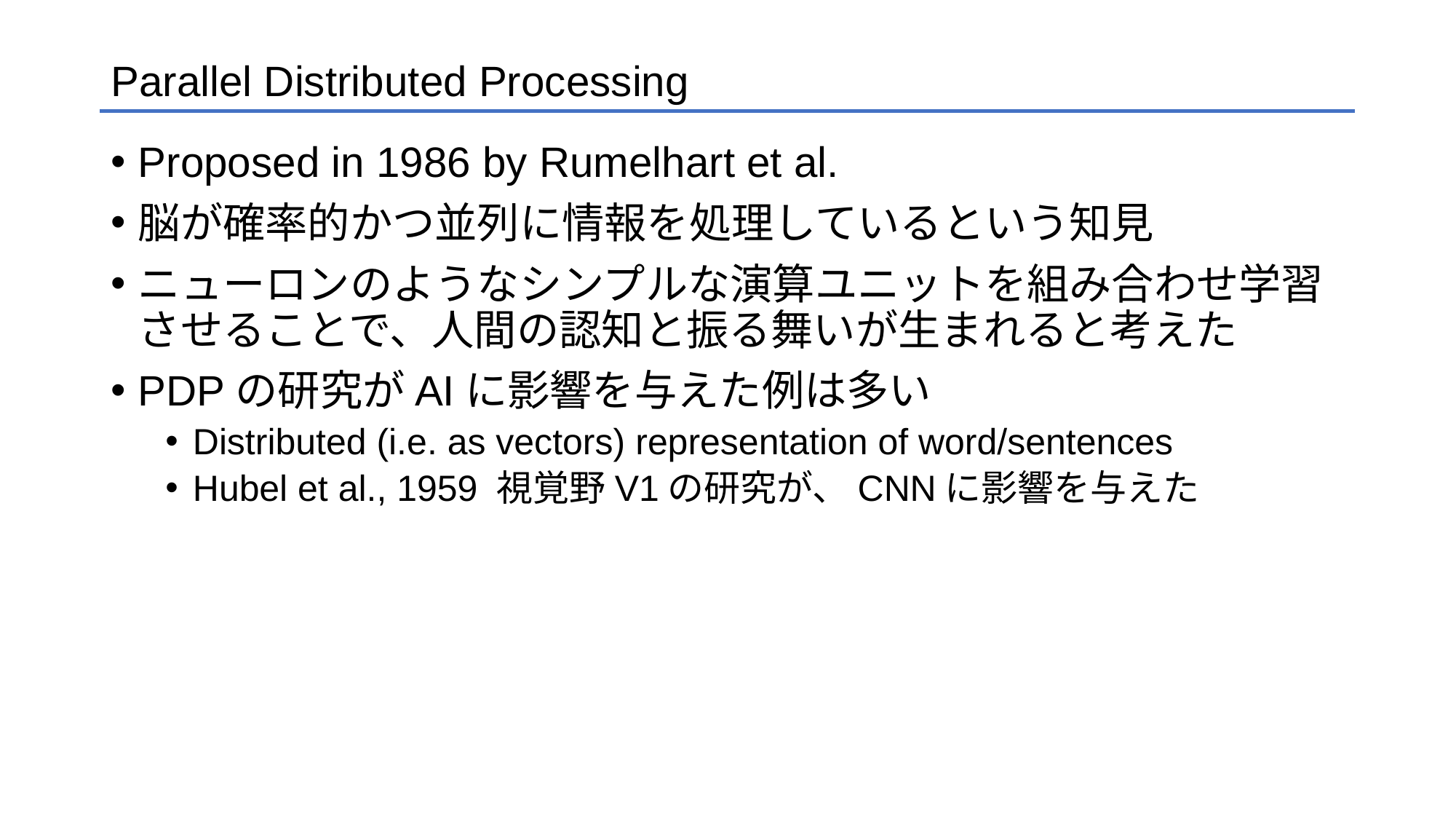

# Parallel Distributed Processing
Proposed in 1986 by Rumelhart et al.
脳が確率的かつ並列に情報を処理しているという知見
ニューロンのようなシンプルな演算ユニットを組み合わせ学習させることで、人間の認知と振る舞いが生まれると考えた
PDPの研究がAIに影響を与えた例は多い
Distributed (i.e. as vectors) representation of word/sentences
Hubel et al., 1959 視覚野V1の研究が、CNNに影響を与えた